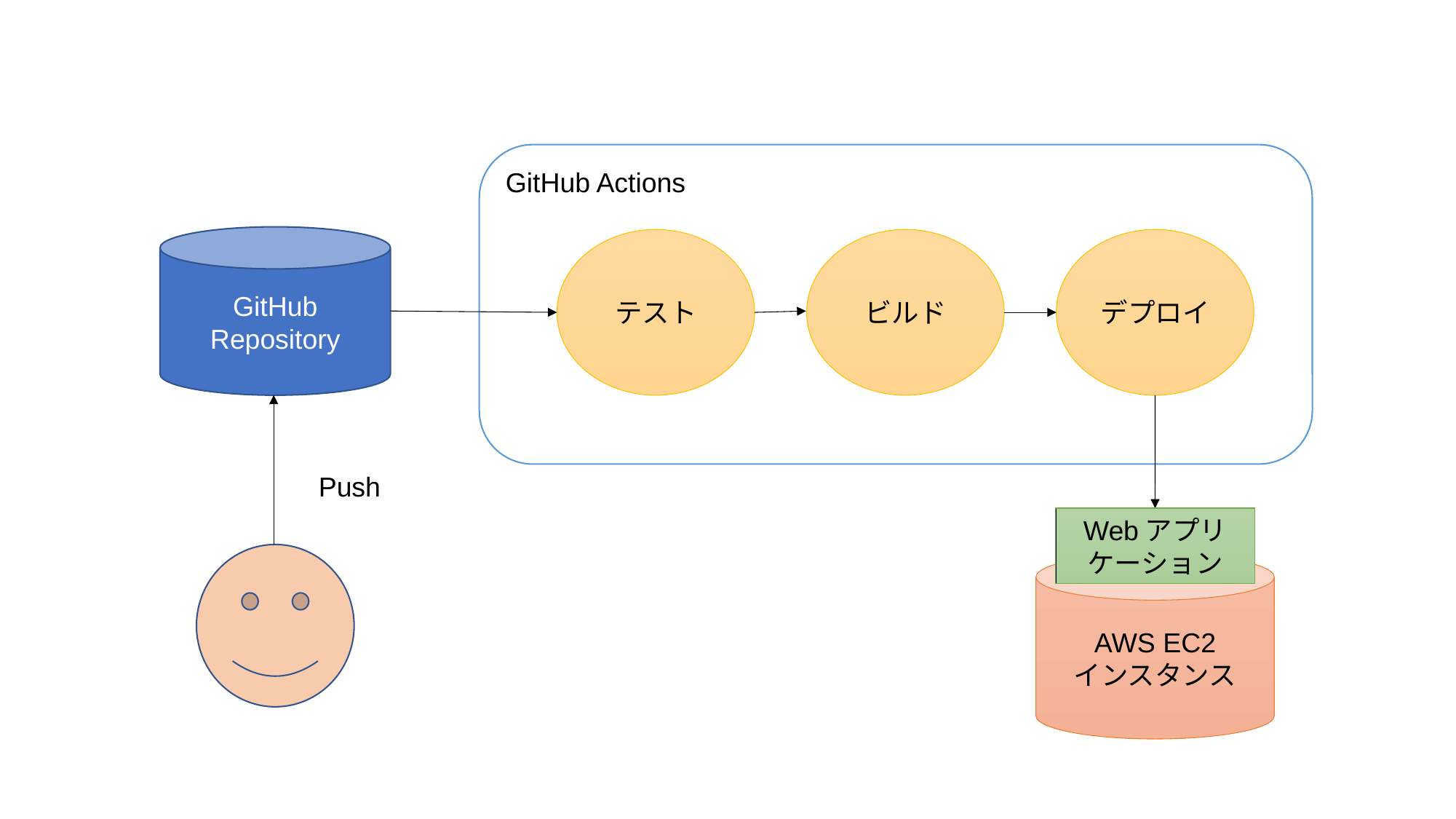

GitHub Actions
GitHub
Repository
テスト
ビルド
デプロイ
Push
Webアプリ
ケーション

AWS EC2
インスタンス